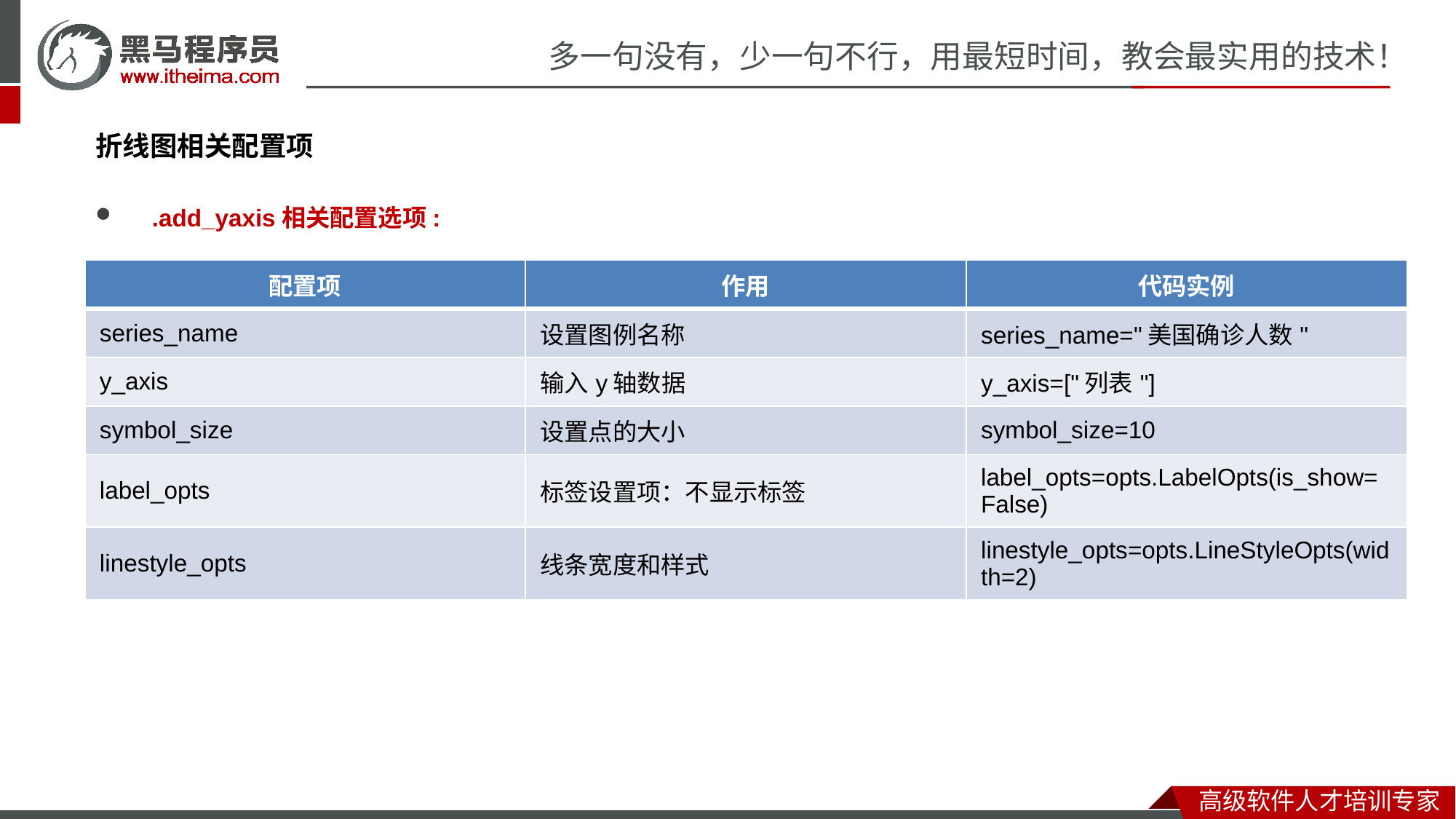

折线图相关配置项
  .add_yaxis相关配置选项:

| 配置项 | 作用 | 代码实例 |
| --- | --- | --- |
| series\_name | 设置图例名称 | series\_name="美国确诊人数" |
| y\_axis | 输入y轴数据 | y\_axis=["列表"] |
| symbol\_size | 设置点的大小 | symbol\_size=10 |
| label\_opts | 标签设置项：不显示标签 | label\_opts=opts.LabelOpts(is\_show=False) |
| linestyle\_opts | 线条宽度和样式 | linestyle\_opts=opts.LineStyleOpts(width=2) |